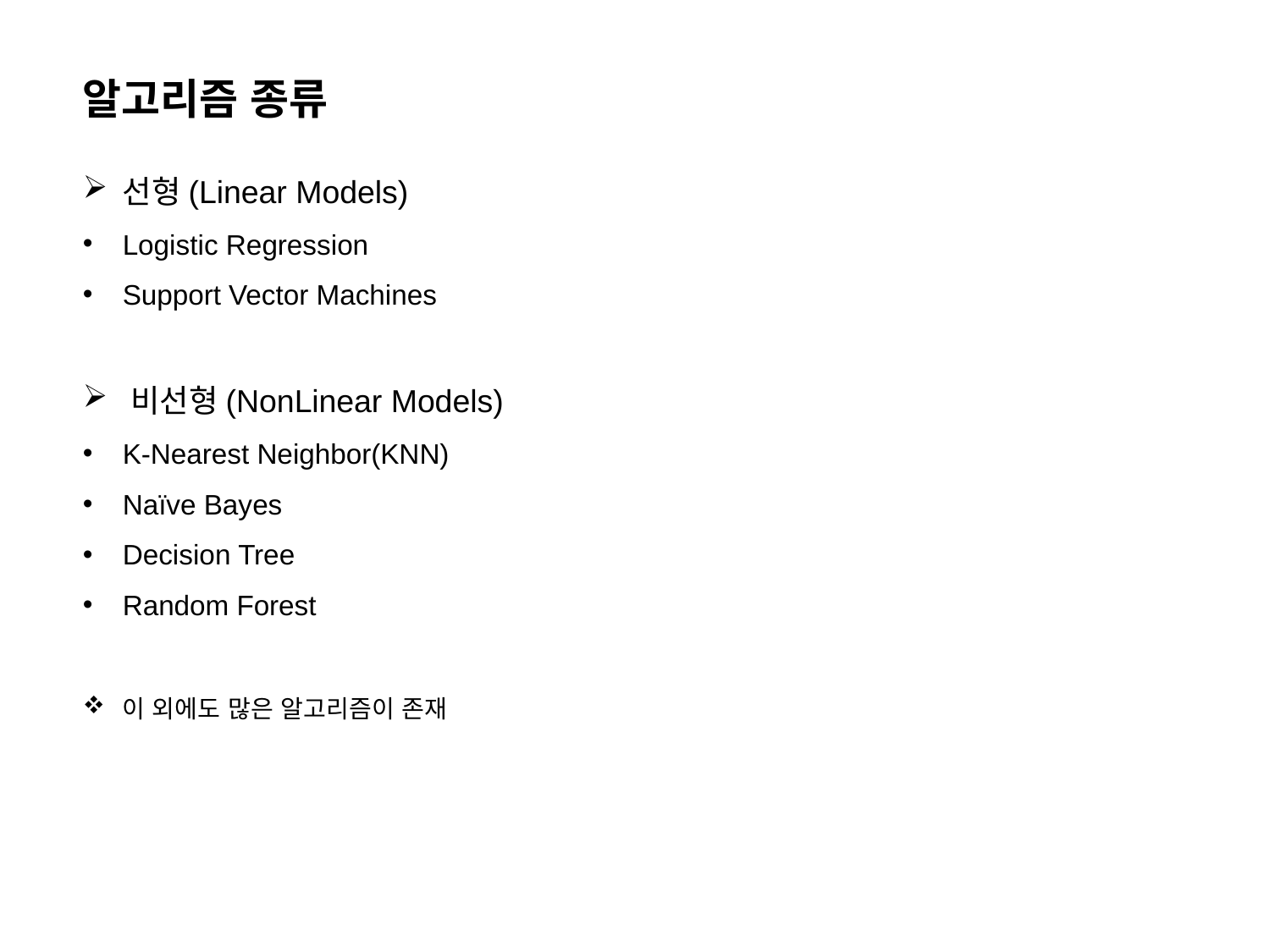

알고리즘 종류
선형(Linear Models)
Logistic Regression
Support Vector Machines

비선형(NonLinear Models)
K-Nearest Neighbor(KNN)
Naïve Bayes
Decision Tree
Random Forest

이 외에도 많은 알고리즘이 존재